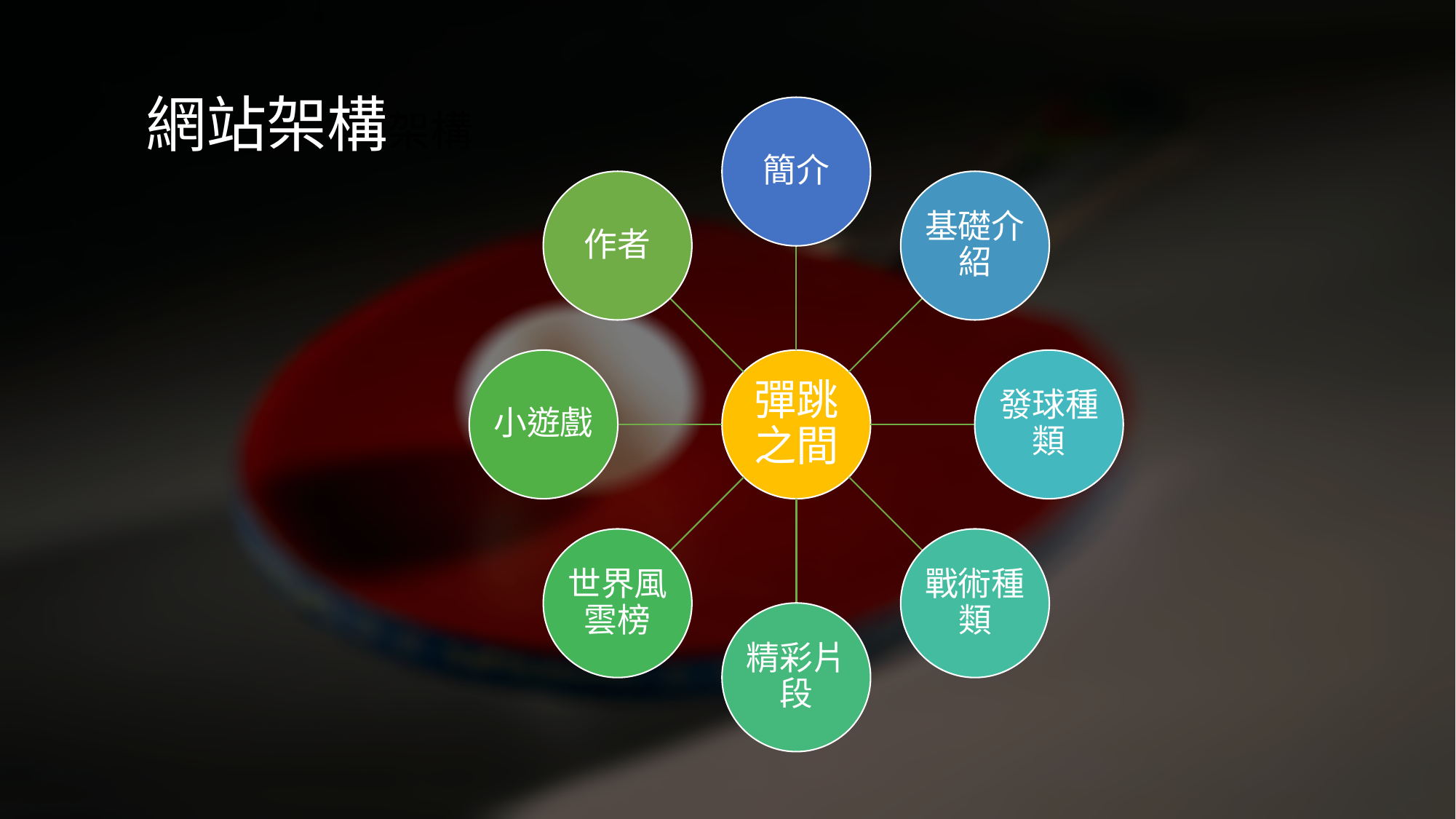

網站架構架構
彈跳之間

簡介

基礎介紹

發球種類

戰術種類

精彩片段

世界風雲榜

小遊戲

作者